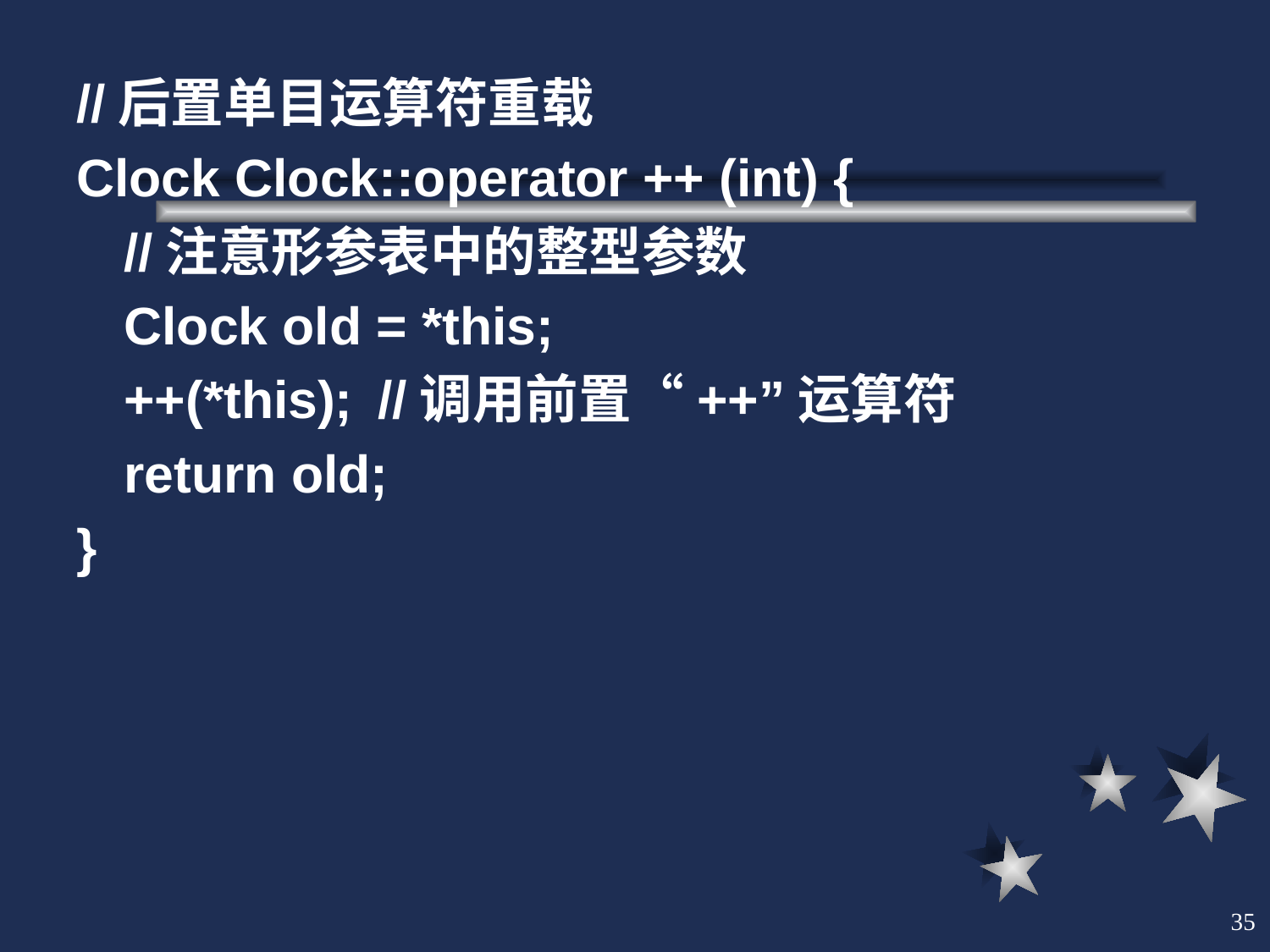

//后置单目运算符重载
Clock Clock::operator ++ (int) {
	//注意形参表中的整型参数
	Clock old = *this;
	++(*this);	//调用前置“++”运算符
	return old;
}
35